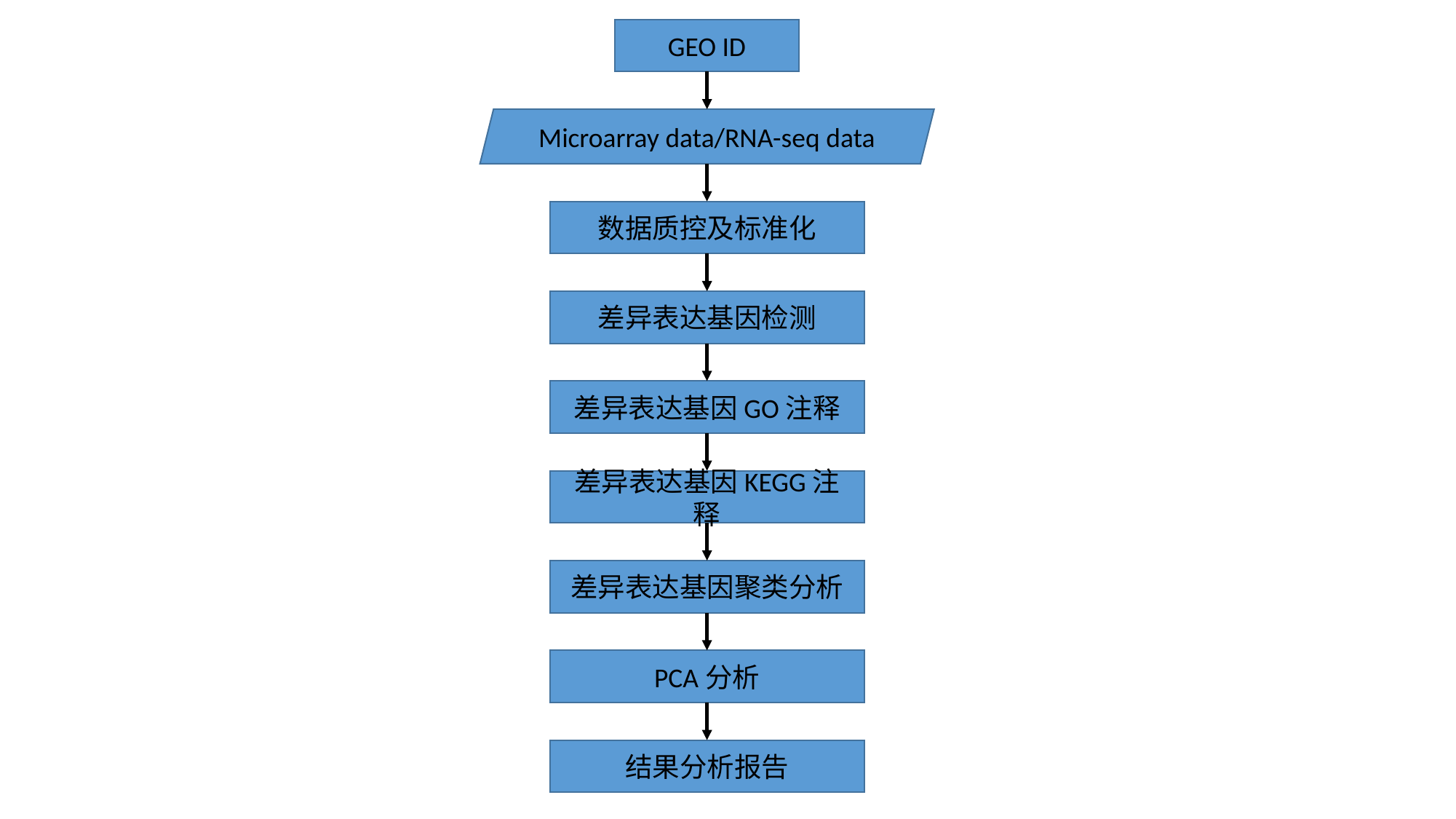

GEO ID
Microarray data/RNA-seq data
数据质控及标准化
差异表达基因检测
差异表达基因GO注释
差异表达基因KEGG注释
差异表达基因聚类分析
PCA分析
结果分析报告